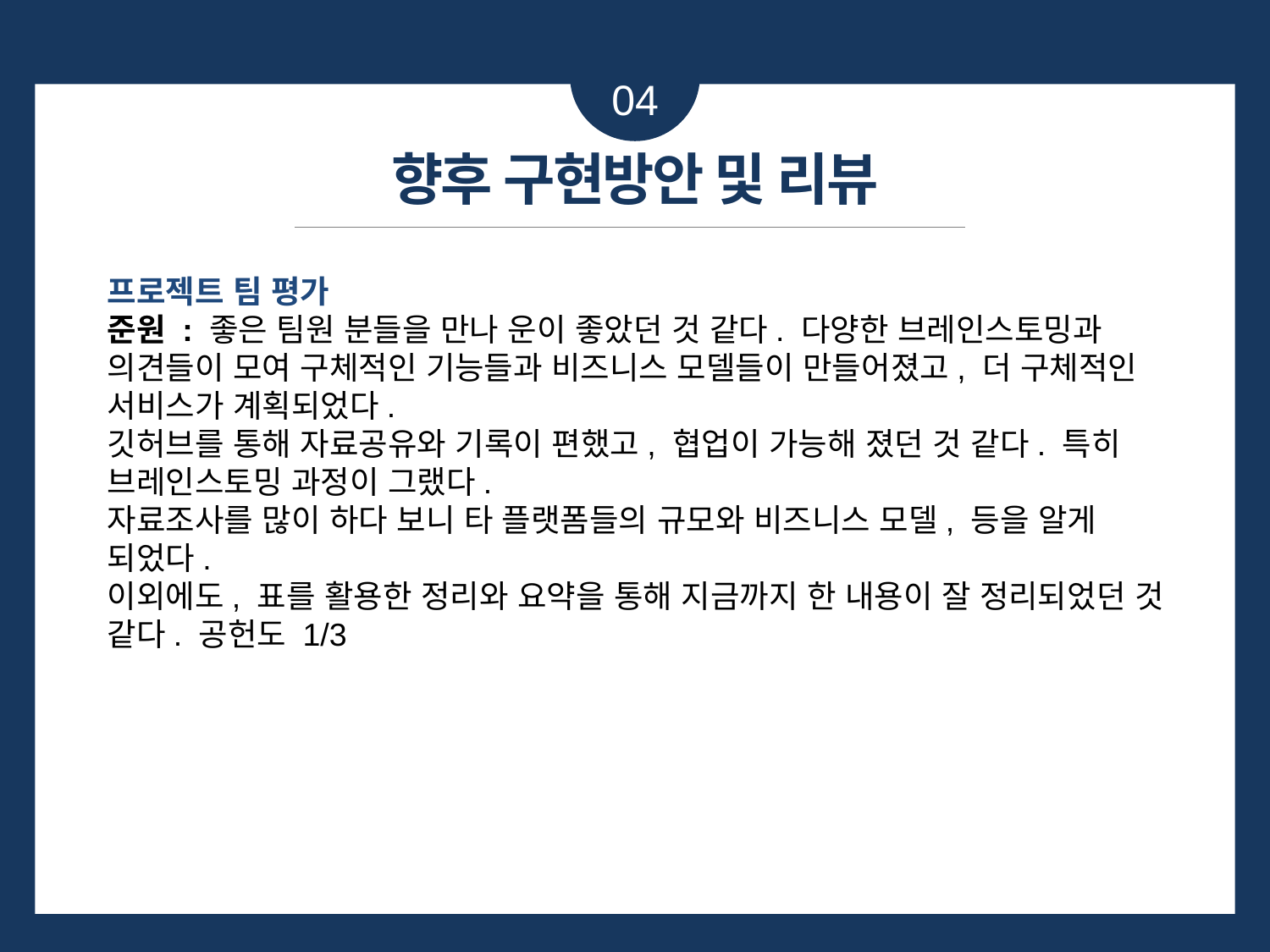

04
향후 구현방안 및 리뷰
프로젝트 팀 평가
준원 : 좋은 팀원 분들을 만나 운이 좋았던 것 같다. 다양한 브레인스토밍과 의견들이 모여 구체적인 기능들과 비즈니스 모델들이 만들어졌고, 더 구체적인 서비스가 계획되었다.
깃허브를 통해 자료공유와 기록이 편했고, 협업이 가능해 졌던 것 같다. 특히 브레인스토밍 과정이 그랬다.
자료조사를 많이 하다 보니 타 플랫폼들의 규모와 비즈니스 모델, 등을 알게 되었다.
이외에도, 표를 활용한 정리와 요약을 통해 지금까지 한 내용이 잘 정리되었던 것 같다. 공헌도 1/3